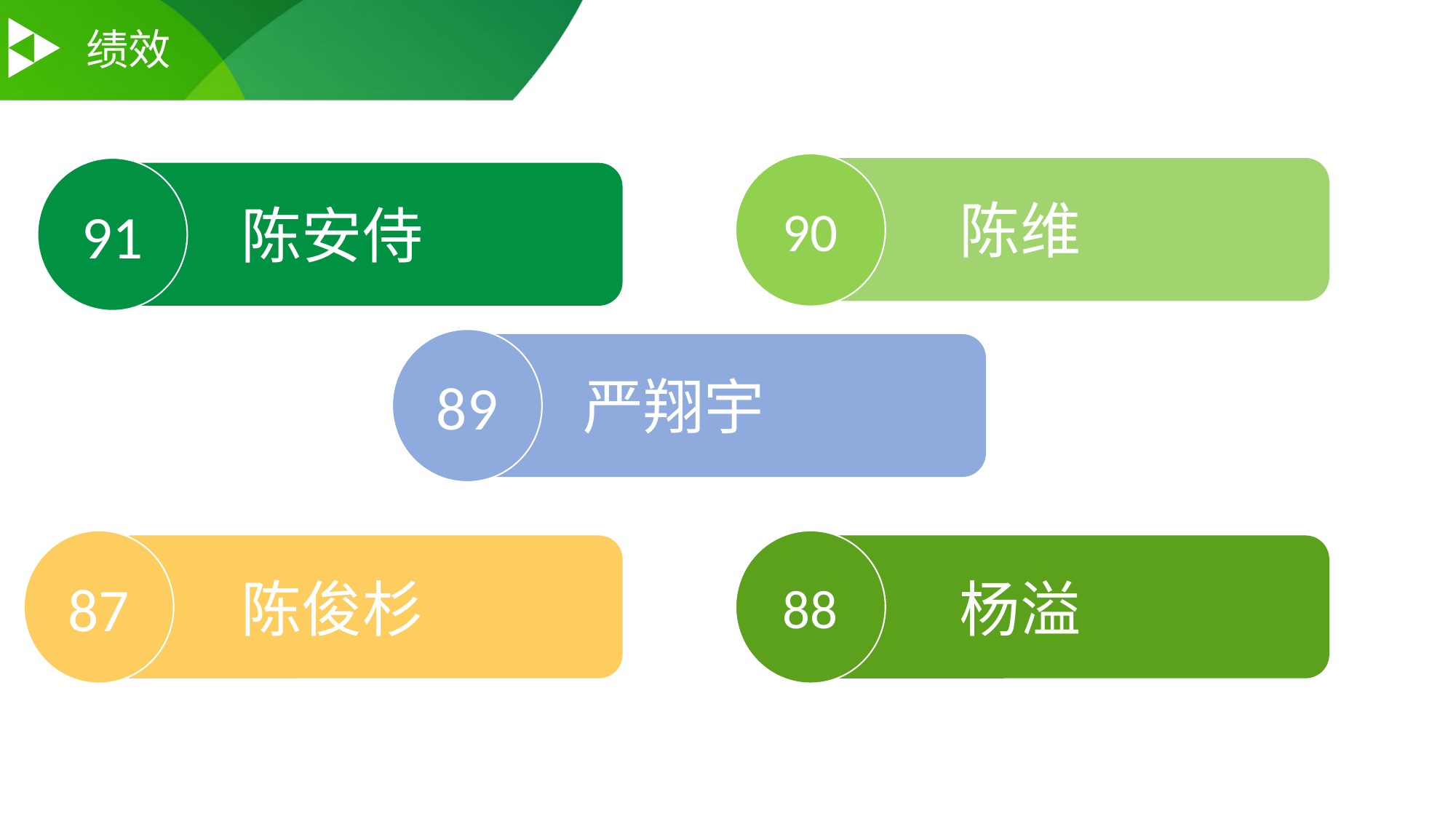

绩效
90
91

陈维
陈安侍
89

严翔宇
87
88
陈俊杉
杨溢